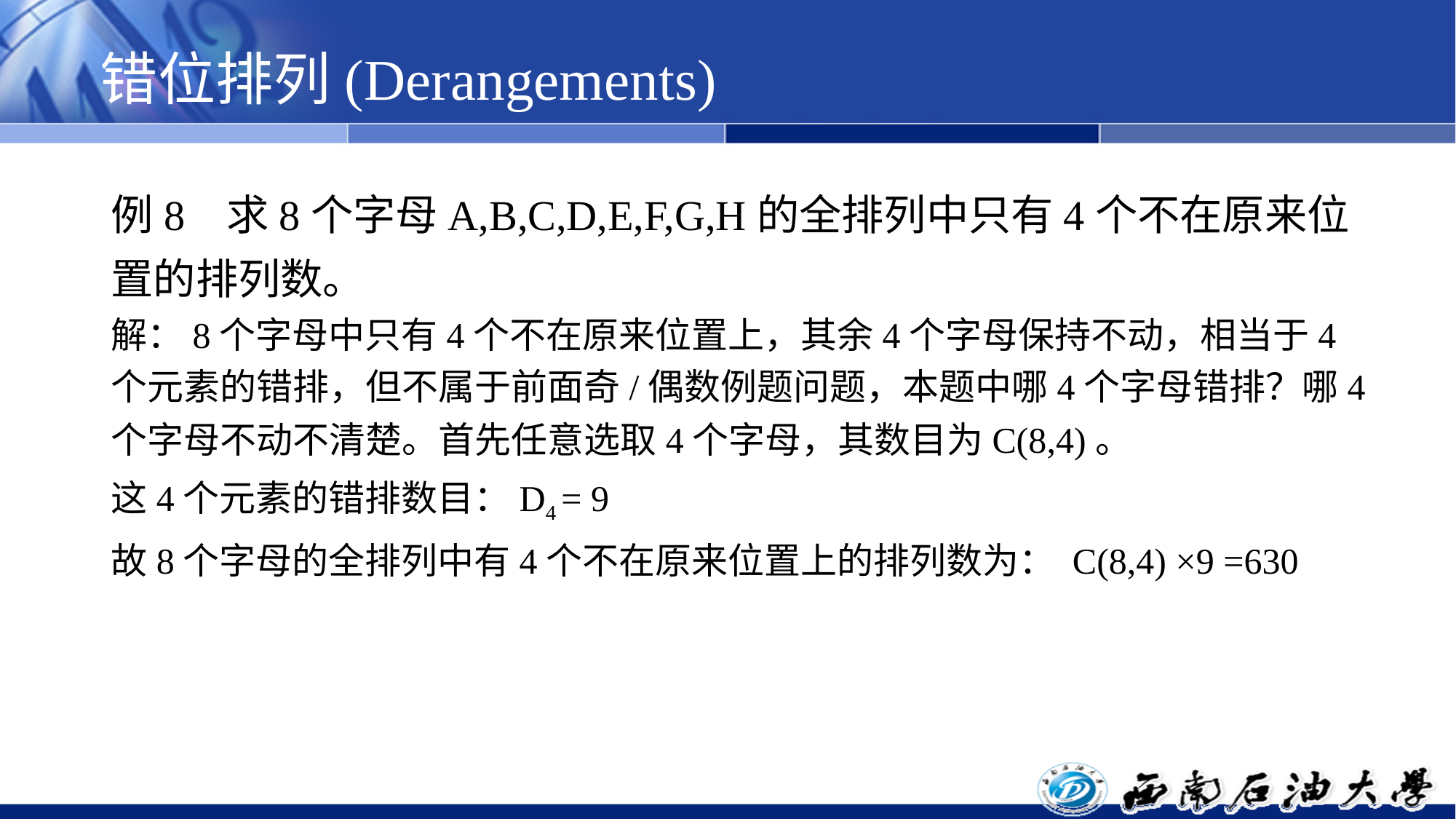

# 错位排列(Derangements)
例8   求8个字母A,B,C,D,E,F,G,H的全排列中只有4个不在原来位置的排列数。
解：8个字母中只有4个不在原来位置上，其余4个字母保持不动，相当于4个元素的错排，但不属于前面奇/偶数例题问题，本题中哪4个字母错排？哪4个字母不动不清楚。首先任意选取4个字母，其数目为C(8,4)。
这4个元素的错排数目：D4 = 9
故8个字母的全排列中有4个不在原来位置上的排列数为： C(8,4) ×9 =630